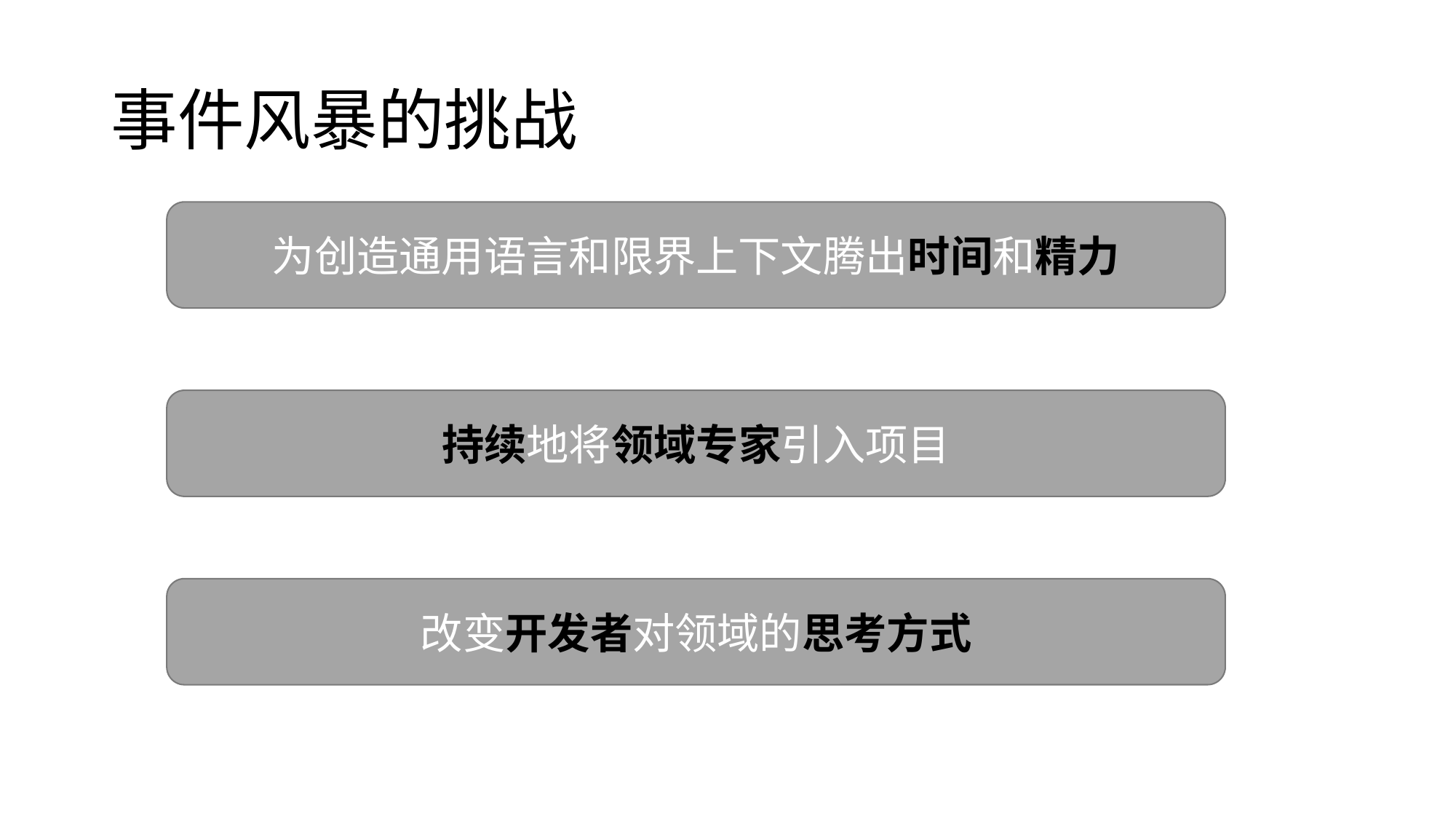

# 事件风暴的挑战
为创造通用语言和限界上下文腾出时间和精力
持续地将领域专家引入项目
改变开发者对领域的思考方式